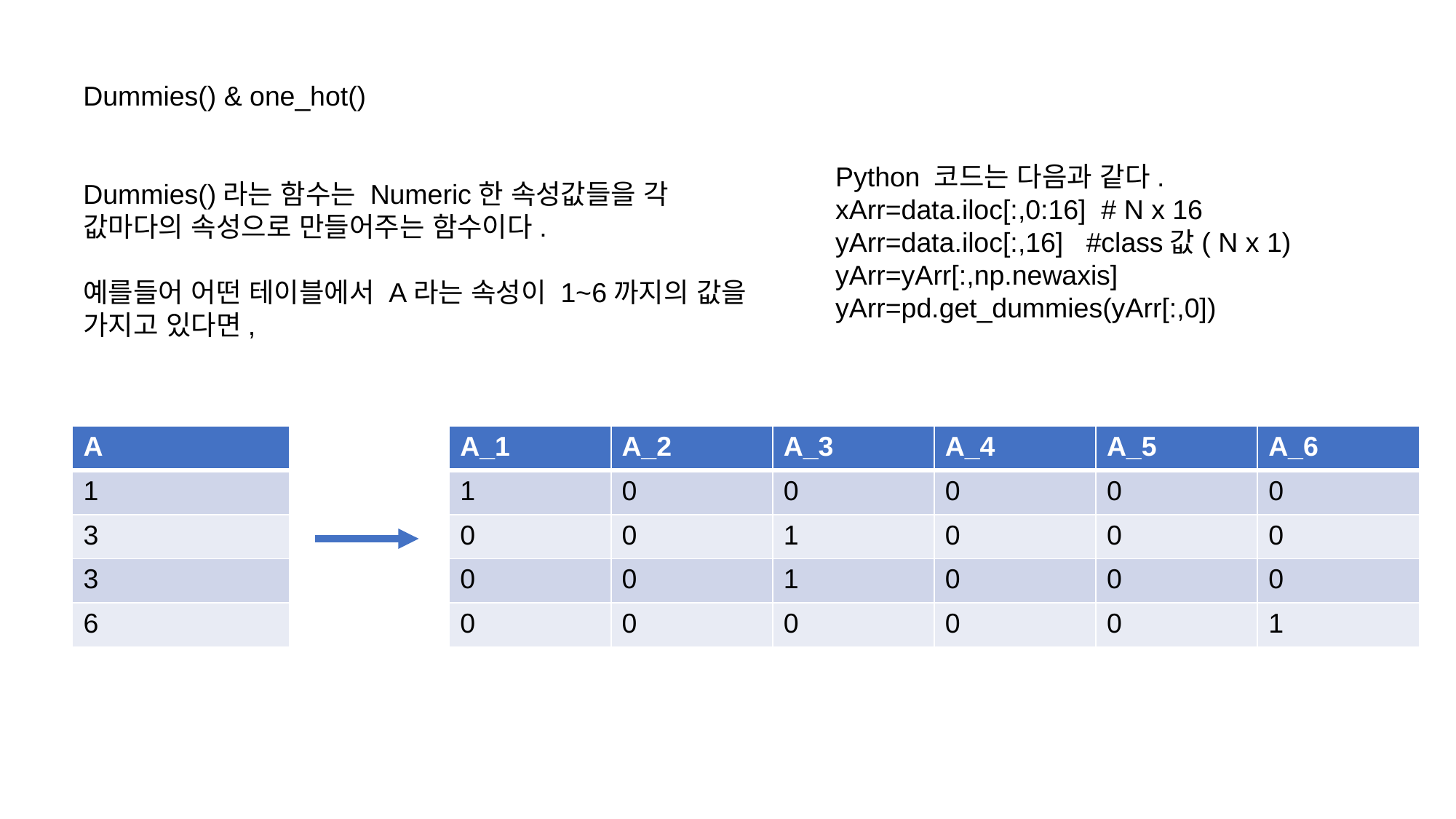

Dummies() & one_hot()
Python 코드는 다음과 같다.
xArr=data.iloc[:,0:16]  # N x 16
yArr=data.iloc[:,16]   #class값( N x 1)
yArr=yArr[:,np.newaxis]
yArr=pd.get_dummies(yArr[:,0])
Dummies()라는 함수는 Numeric한 속성값들을 각 값마다의 속성으로 만들어주는 함수이다.

예를들어 어떤 테이블에서 A라는 속성이 1~6까지의 값을 가지고 있다면,

| A |
| --- |
| 1 |
| 3 |
| 3 |
| 6 |
| A\_1 | A\_2 | A\_3 | A\_4 | A\_5 | A\_6 |
| --- | --- | --- | --- | --- | --- |
| 1 | 0 | 0 | 0 | 0 | 0 |
| 0 | 0 | 1 | 0 | 0 | 0 |
| 0 | 0 | 1 | 0 | 0 | 0 |
| 0 | 0 | 0 | 0 | 0 | 1 |